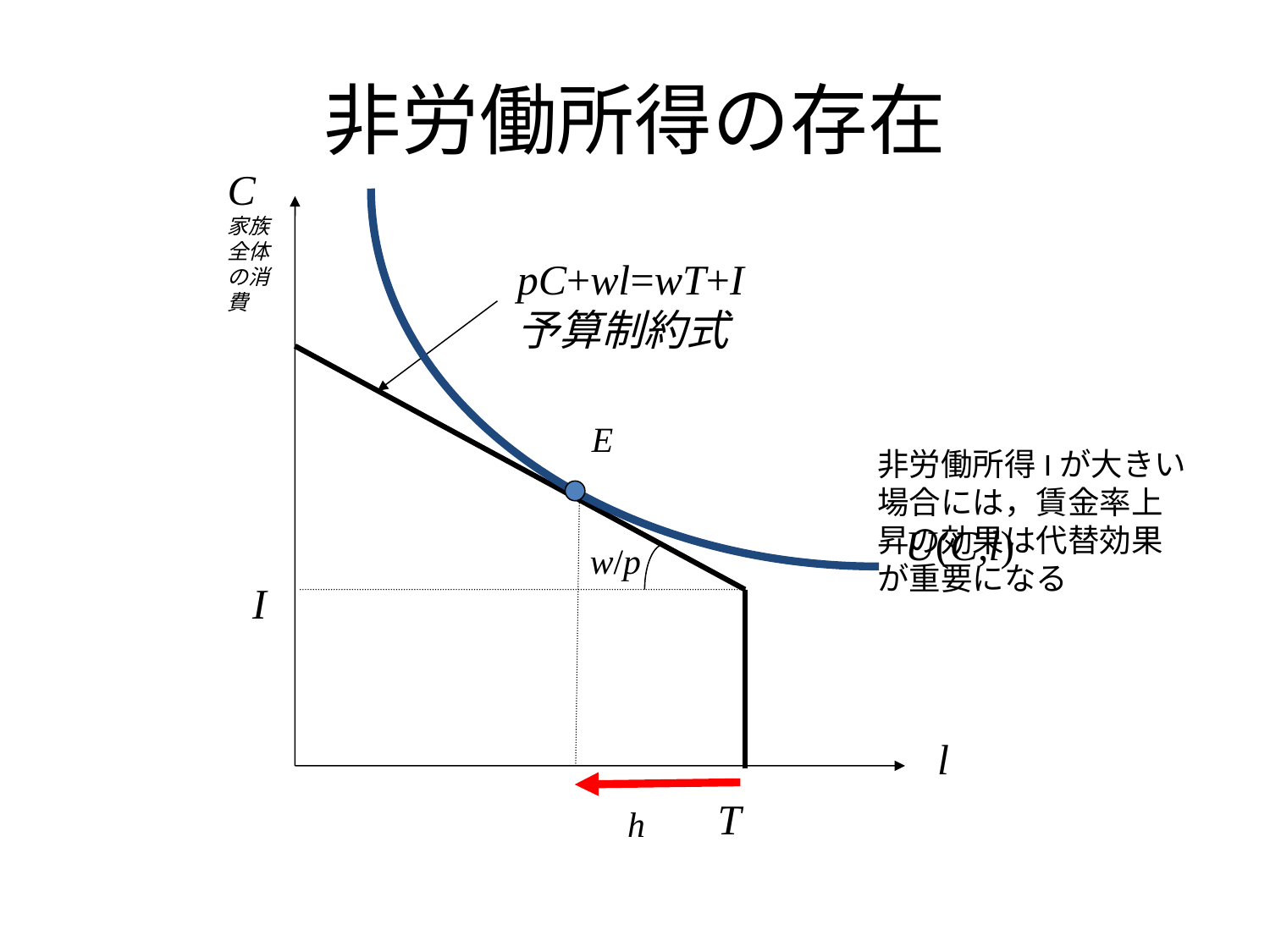

# 非労働所得の存在
C家族全体の消費

pC+wl=wT+I　予算制約式

非労働所得Iが大きい場合には，賃金率上昇の効果は代替効果が重要になる

E

U(C,l)
w/p

I

l

T
h